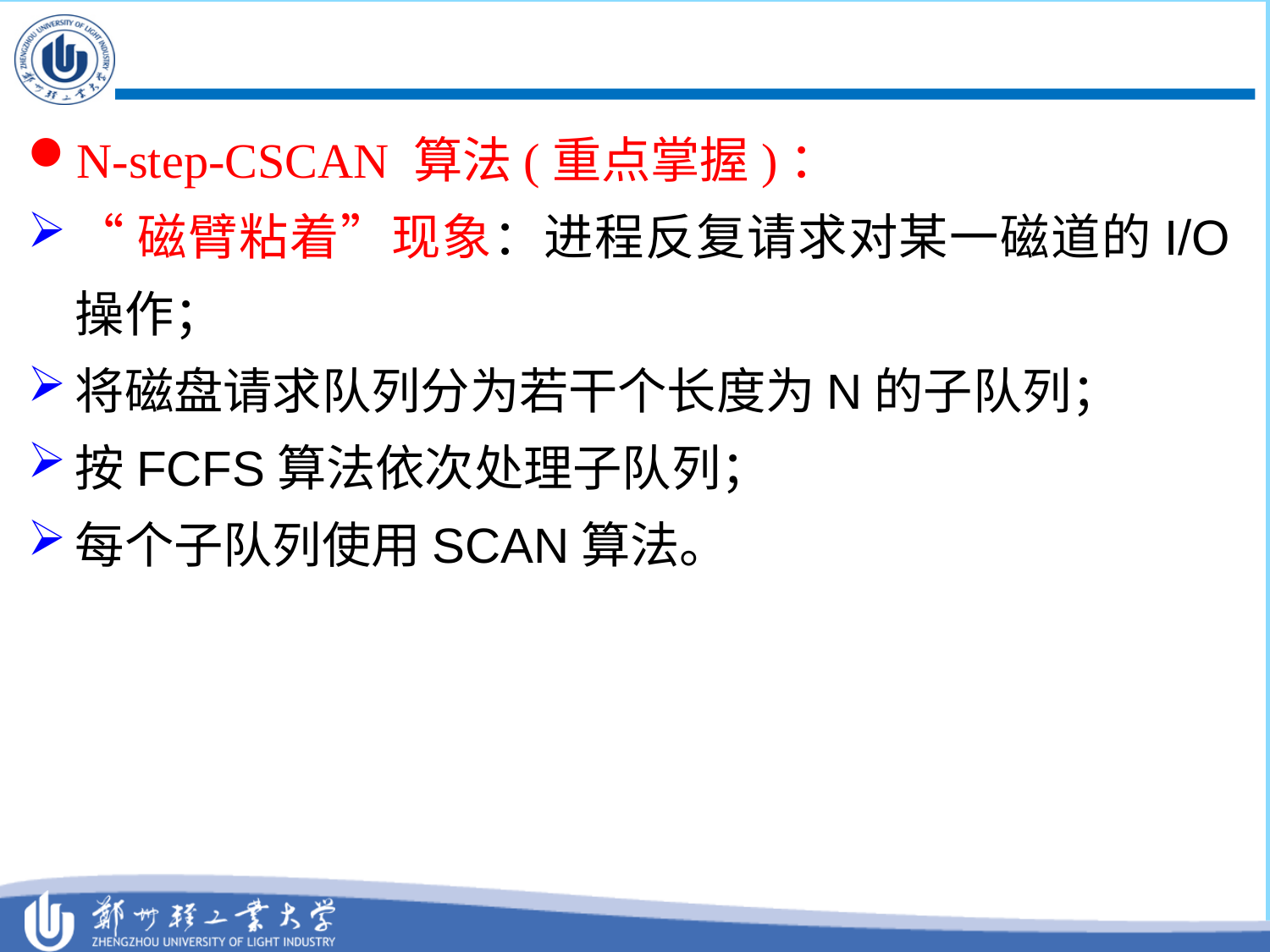

#
N-step-CSCAN 算法(重点掌握)：
“磁臂粘着”现象：进程反复请求对某一磁道的I/O操作；
将磁盘请求队列分为若干个长度为N的子队列；
按FCFS算法依次处理子队列；
每个子队列使用SCAN算法。